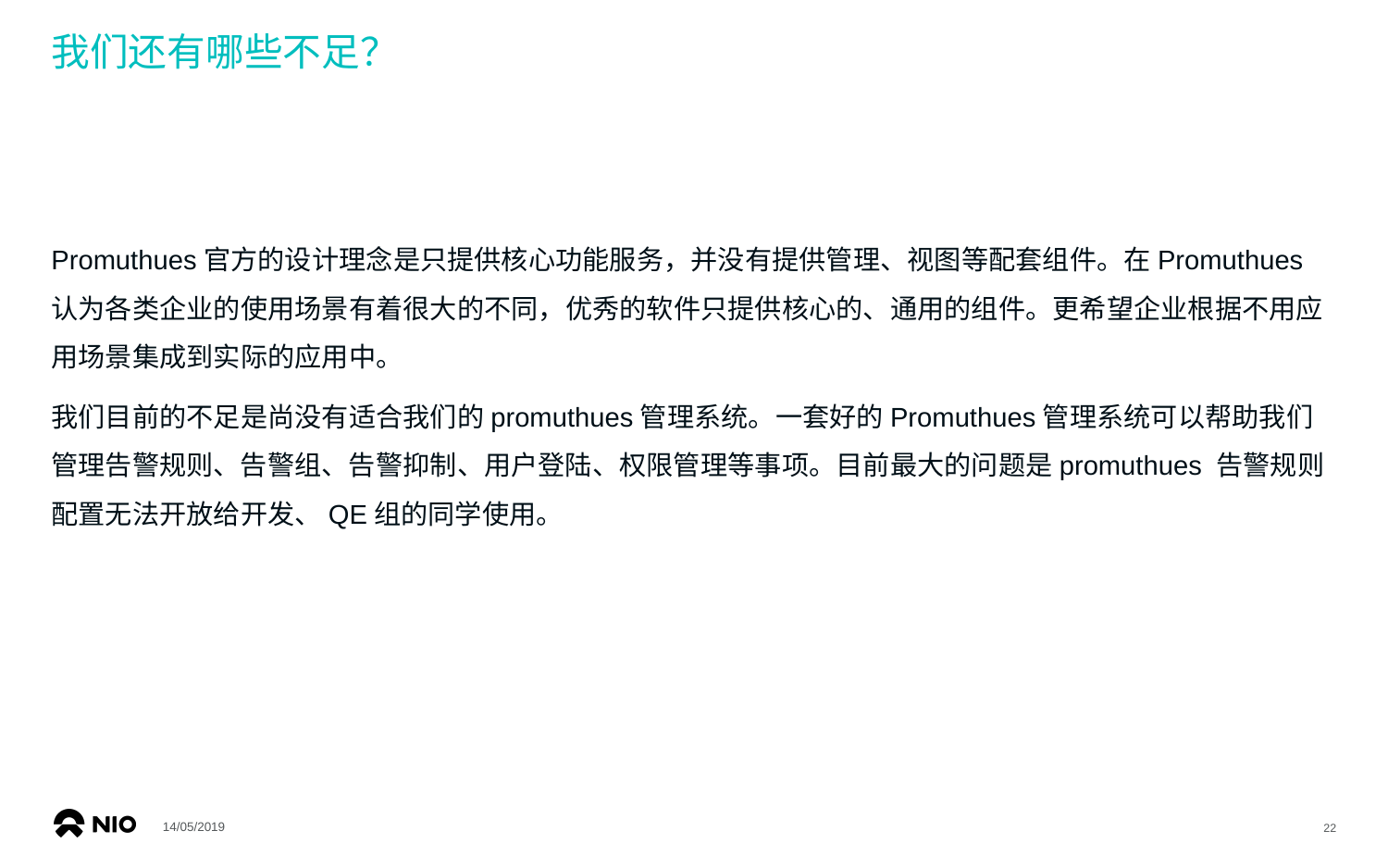

# 我们还有哪些不足？
Promuthues官方的设计理念是只提供核心功能服务，并没有提供管理、视图等配套组件。在Promuthues认为各类企业的使用场景有着很大的不同，优秀的软件只提供核心的、通用的组件。更希望企业根据不用应用场景集成到实际的应用中。
我们目前的不足是尚没有适合我们的promuthues管理系统。一套好的Promuthues管理系统可以帮助我们管理告警规则、告警组、告警抑制、用户登陆、权限管理等事项。目前最大的问题是promuthues 告警规则配置无法开放给开发、QE组的同学使用。

14/05/2019

22